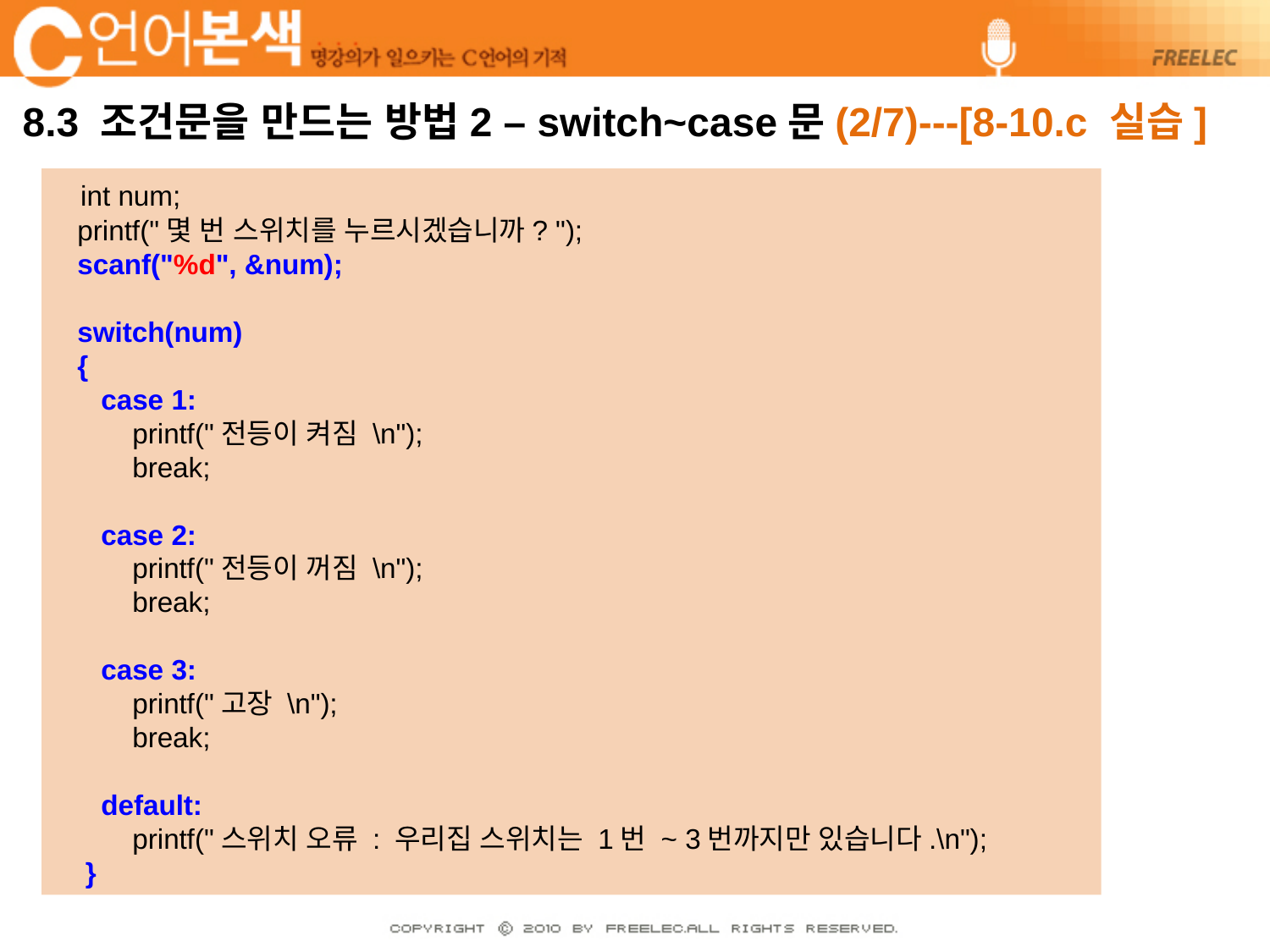

# 8.3 조건문을 만드는 방법2 – switch~case문(2/7)---[8-10.c 실습]

   int num;
   printf("몇 번 스위치를 누르시겠습니까? ");
   scanf("%d", &num);

   switch(num)
   {
      case 1:
          printf("전등이 켜짐 \n");
          break;

      case 2:
          printf("전등이 꺼짐 \n");
          break;

      case 3:
          printf("고장 \n");
          break;

      default:
          printf("스위치 오류 : 우리집 스위치는 1번 ~ 3번까지만 있습니다.\n");
    }